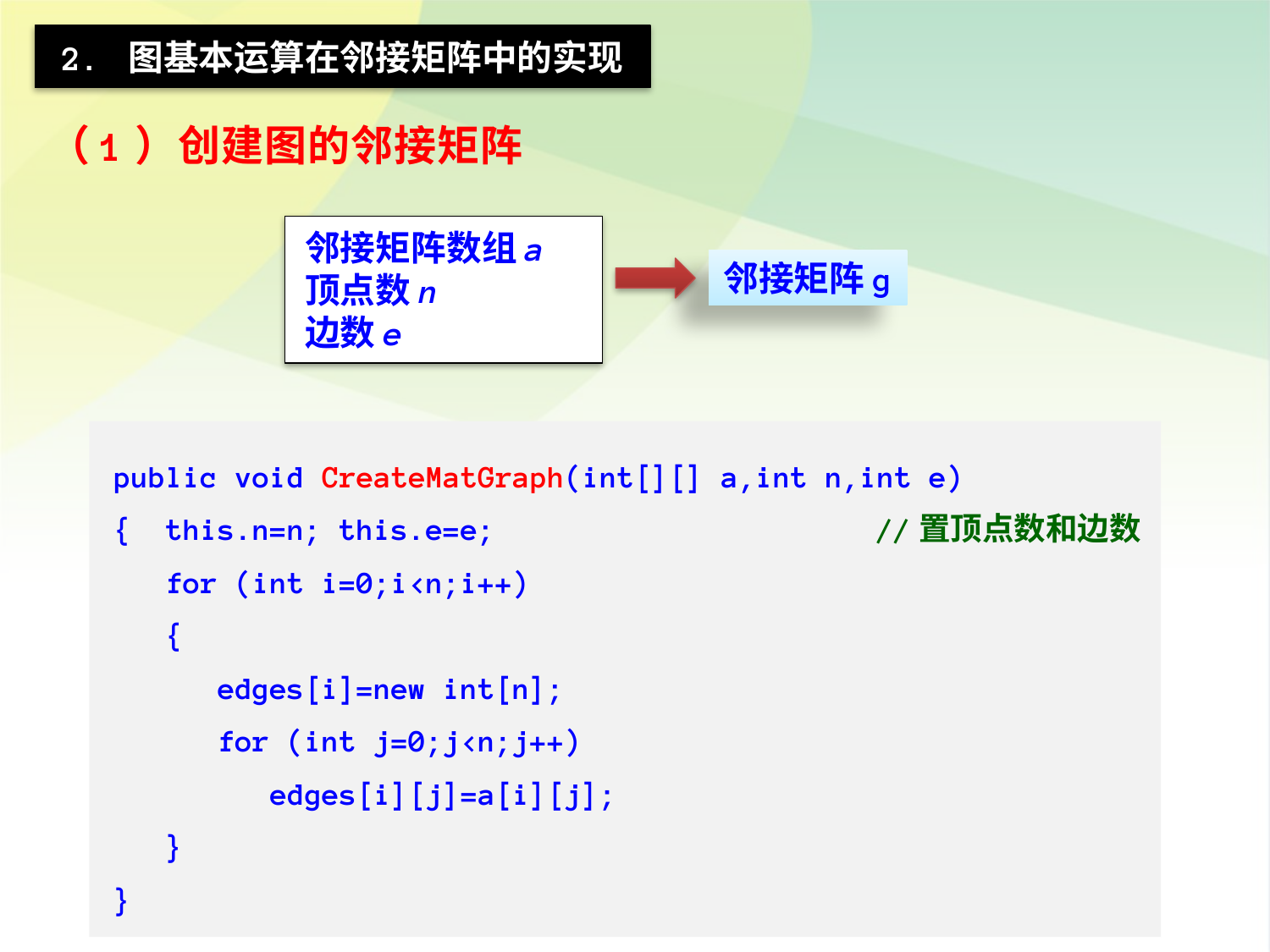

2. 图基本运算在邻接矩阵中的实现
（1）创建图的邻接矩阵
邻接矩阵数组a
顶点数n
边数e
邻接矩阵g

public void CreateMatGraph(int[][] a,int n,int e)
{  this.n=n; this.e=e;			//置顶点数和边数
   for (int i=0;i<n;i++)
   {
      edges[i]=new int[n];
      for (int j=0;j<n;j++)
         edges[i][j]=a[i][j];
   }
}